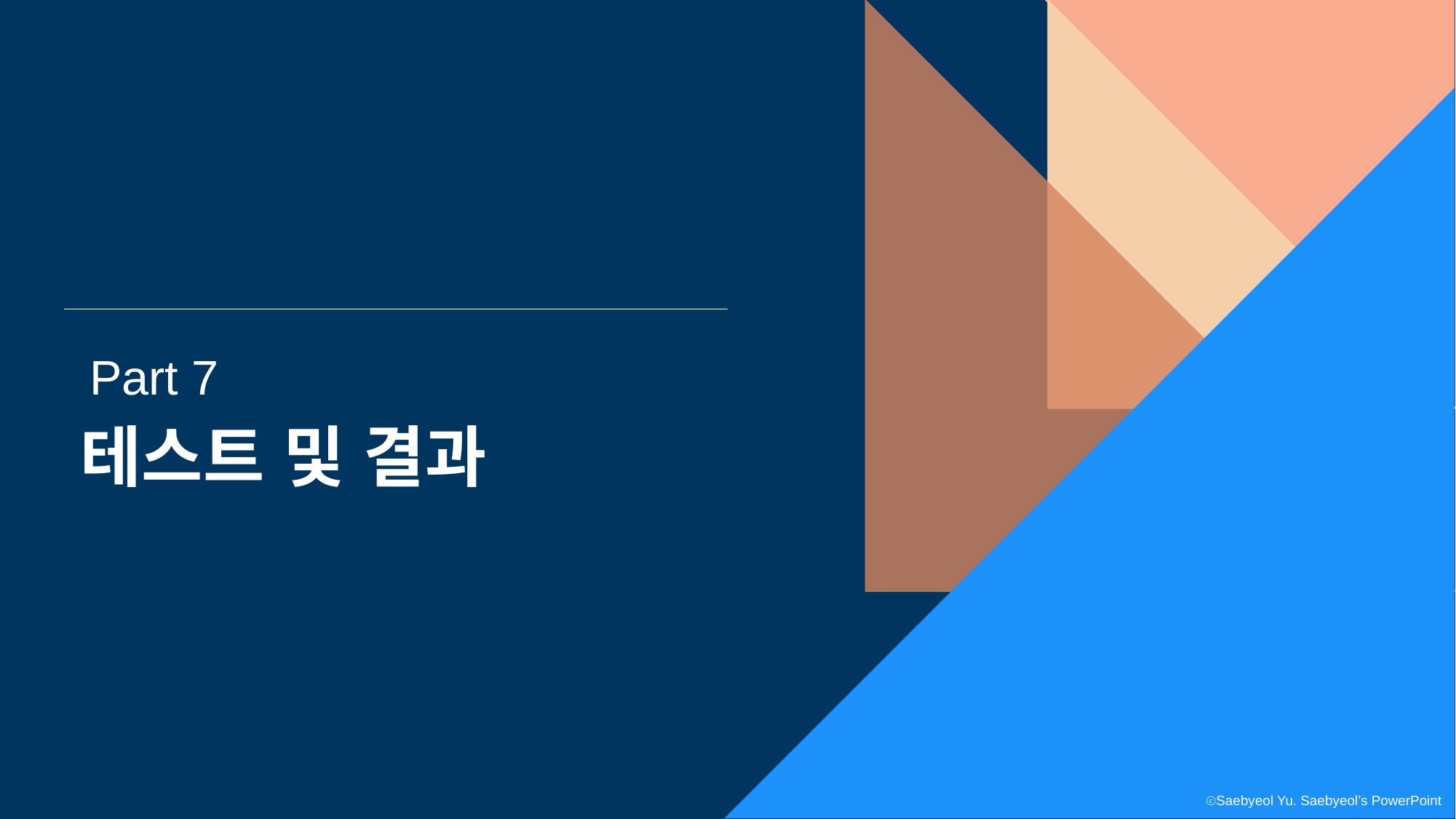

Part 7
테스트 및 결과
ⓒSaebyeol Yu. Saebyeol’s PowerPoint